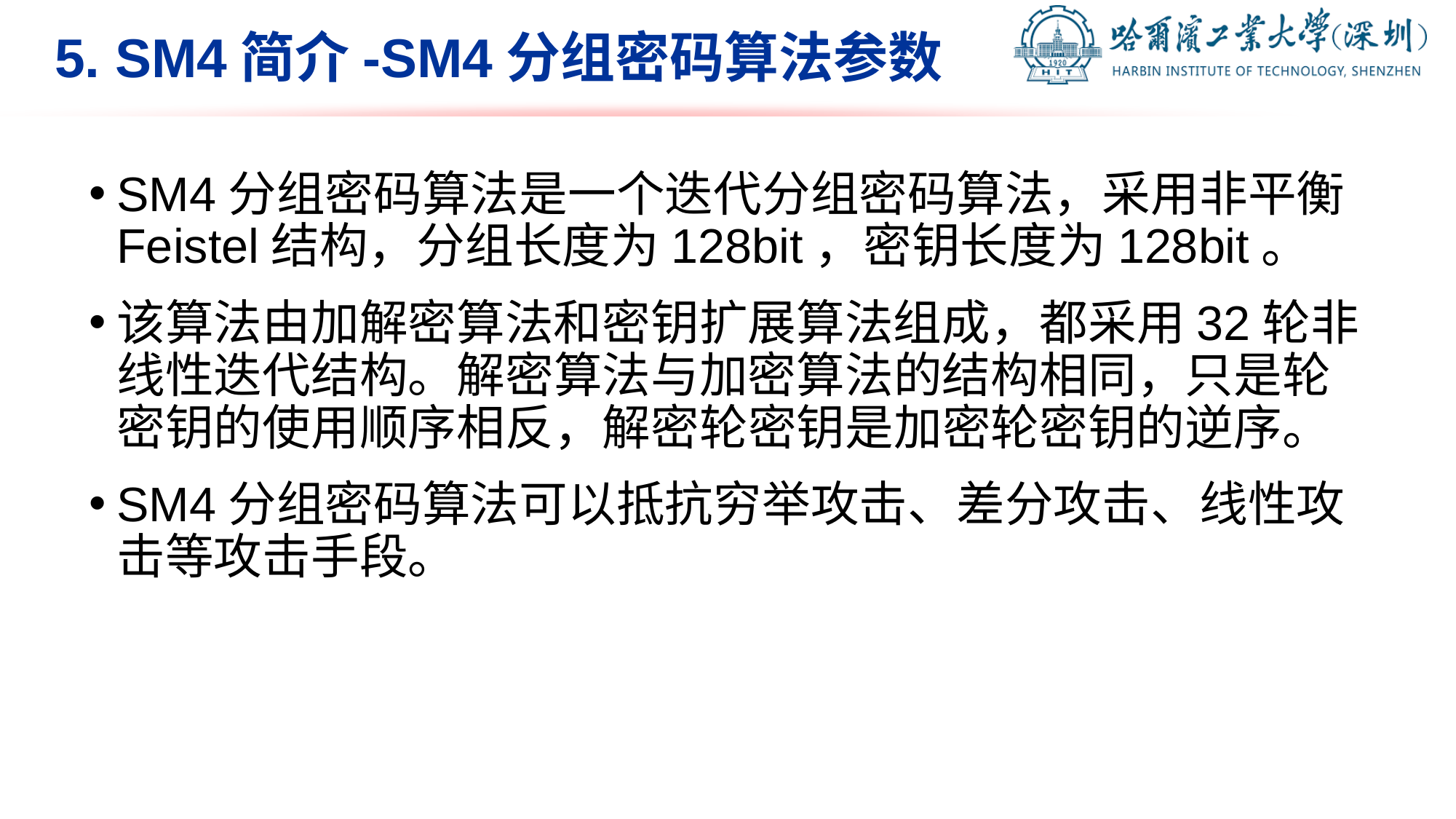

# 5. SM4简介-SM4分组密码算法参数
SM4分组密码算法是一个迭代分组密码算法，采用非平衡Feistel结构，分组长度为128bit，密钥长度为128bit。
该算法由加解密算法和密钥扩展算法组成，都采用32轮非线性迭代结构。解密算法与加密算法的结构相同，只是轮密钥的使用顺序相反，解密轮密钥是加密轮密钥的逆序。
SM4分组密码算法可以抵抗穷举攻击、差分攻击、线性攻击等攻击手段。